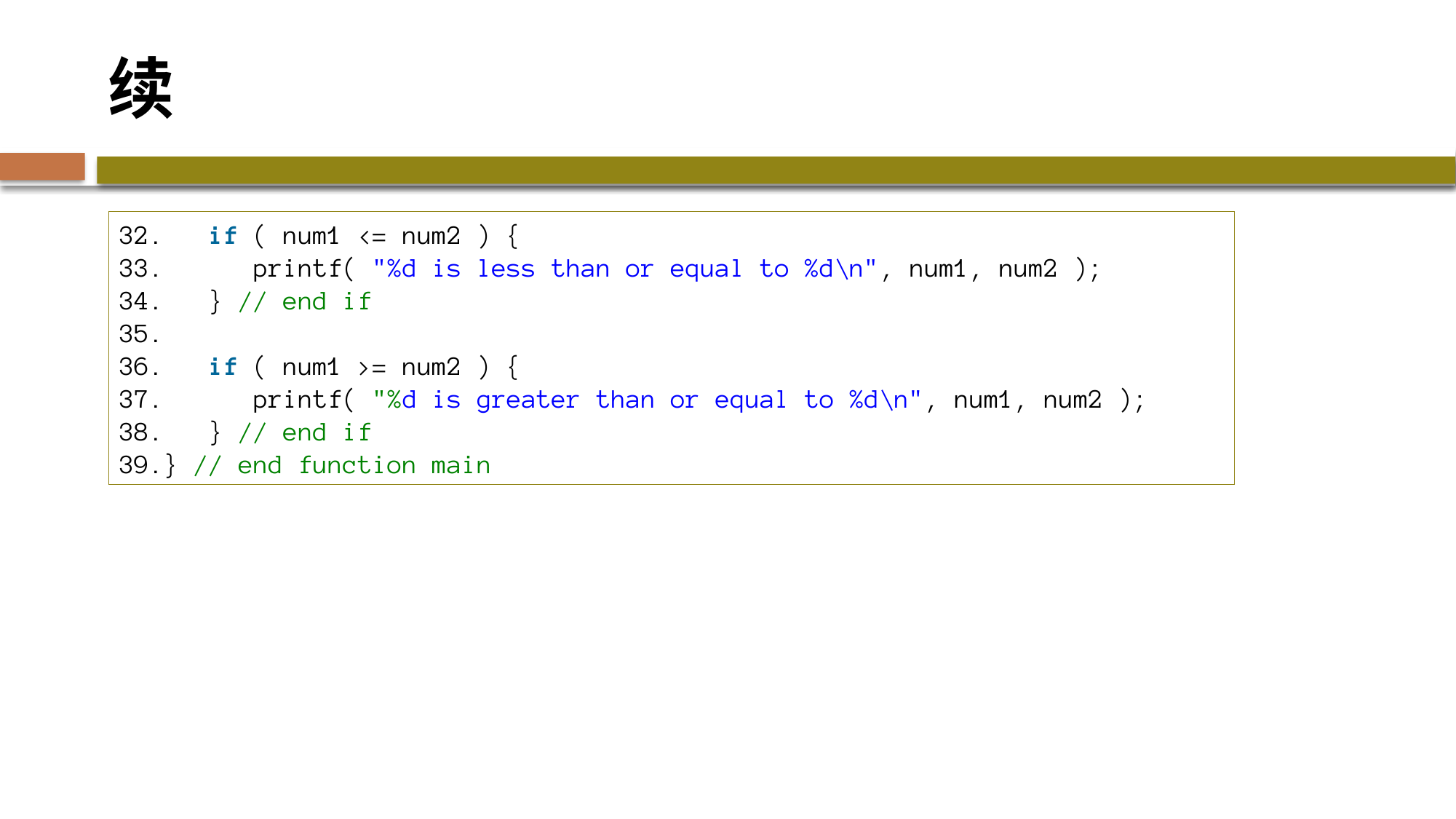

# 续
   if ( num1 <= num2 ) {
      printf( "%d is less than or equal to %d\n", num1, num2 );
   } // end if

   if ( num1 >= num2 ) {
      printf( "%d is greater than or equal to %d\n", num1, num2 );
   } // end if
} // end function main